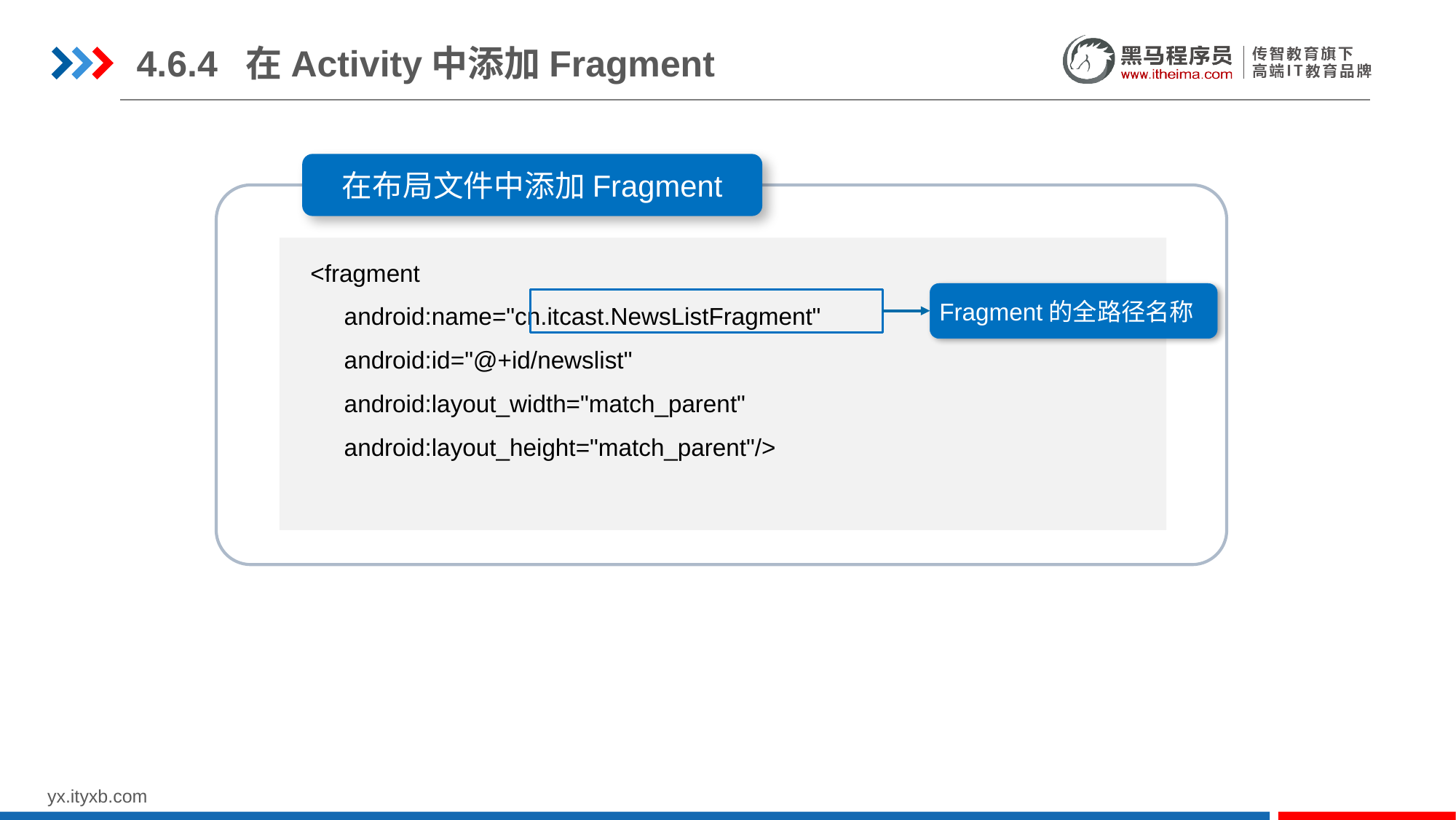

4.6.4	在Activity中添加Fragment
在布局文件中添加Fragment

   <fragment
        android:name="cn.itcast.NewsListFragment"
        android:id="@+id/newslist"
        android:layout_width="match_parent"
        android:layout_height="match_parent"/>
 Fragment的全路径名称